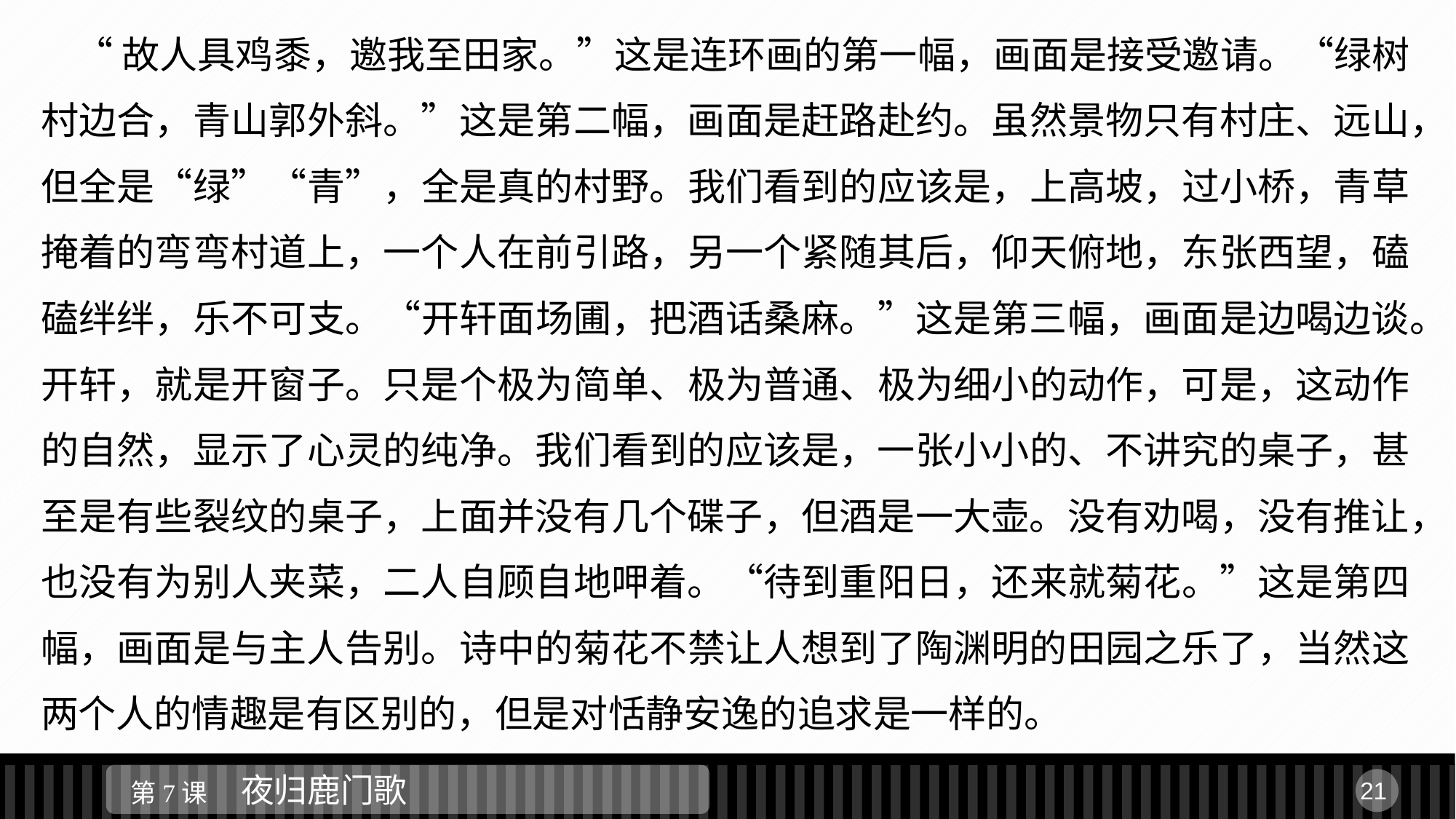

“故人具鸡黍，邀我至田家。”这是连环画的第一幅，画面是接受邀请。“绿树村边合，青山郭外斜。”这是第二幅，画面是赶路赴约。虽然景物只有村庄、远山，但全是“绿”“青”，全是真的村野。我们看到的应该是，上高坡，过小桥，青草掩着的弯弯村道上，一个人在前引路，另一个紧随其后，仰天俯地，东张西望，磕磕绊绊，乐不可支。“开轩面场圃，把酒话桑麻。”这是第三幅，画面是边喝边谈。开轩，就是开窗子。只是个极为简单、极为普通、极为细小的动作，可是，这动作的自然，显示了心灵的纯净。我们看到的应该是，一张小小的、不讲究的桌子，甚至是有些裂纹的桌子，上面并没有几个碟子，但酒是一大壶。没有劝喝，没有推让，也没有为别人夹菜，二人自顾自地呷着。“待到重阳日，还来就菊花。”这是第四幅，画面是与主人告别。诗中的菊花不禁让人想到了陶渊明的田园之乐了，当然这两个人的情趣是有区别的，但是对恬静安逸的追求是一样的。